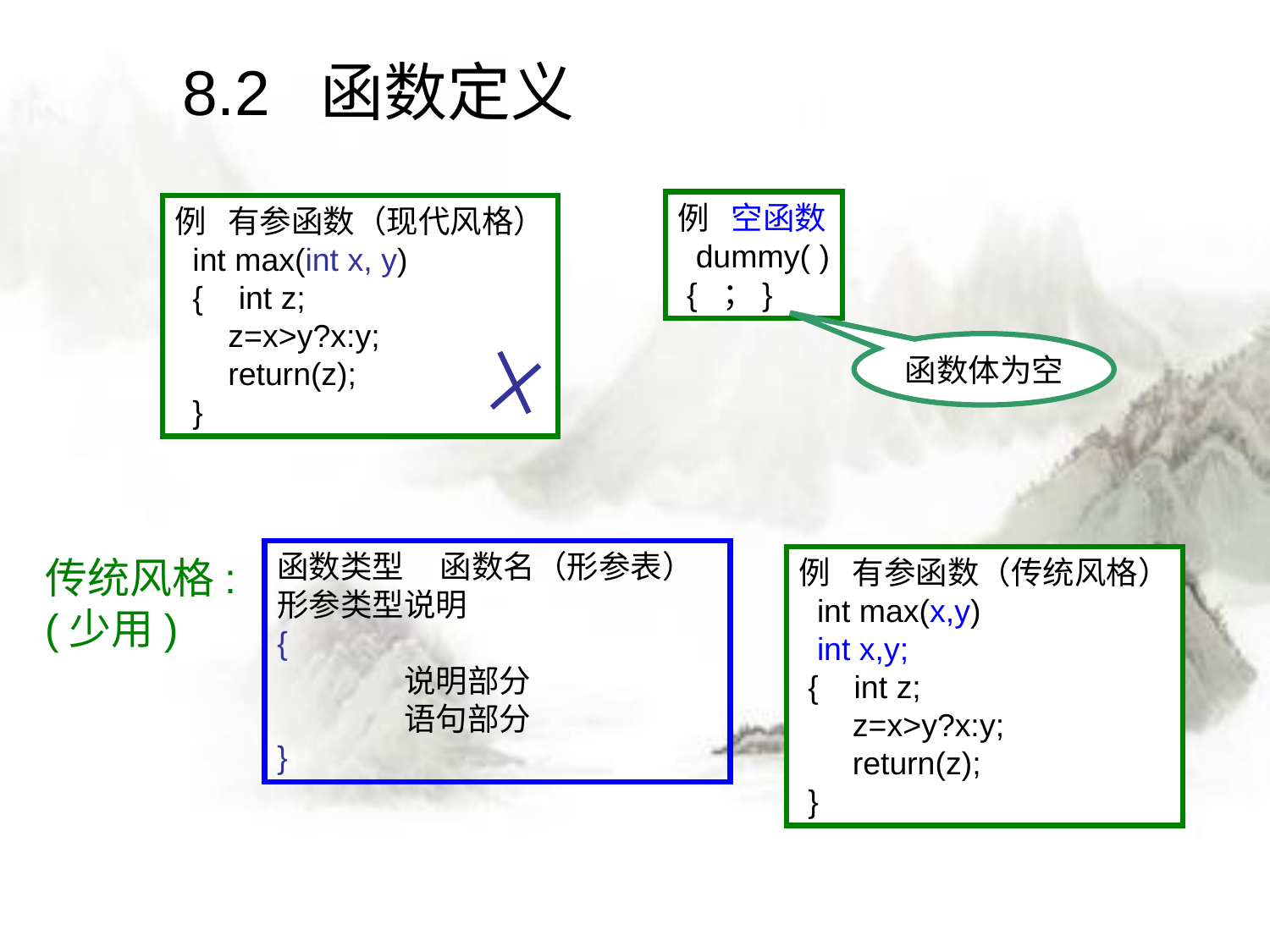

# 8.2  函数定义
例   有参函数（现代风格）
  int max(int x, y)
  {    int z;
      z=x>y?x:y;
      return(z);
  }

例   空函数
  dummy( )
 {  ；}
函数体为空
例   有参函数（传统风格）
  int max(x,y)
  int x,y;
 {    int z;
      z=x>y?x:y;
      return(z);
 }
函数类型     函数名（形参表）
形参类型说明
{
	说明部分
	语句部分
}
传统风格:
(少用)